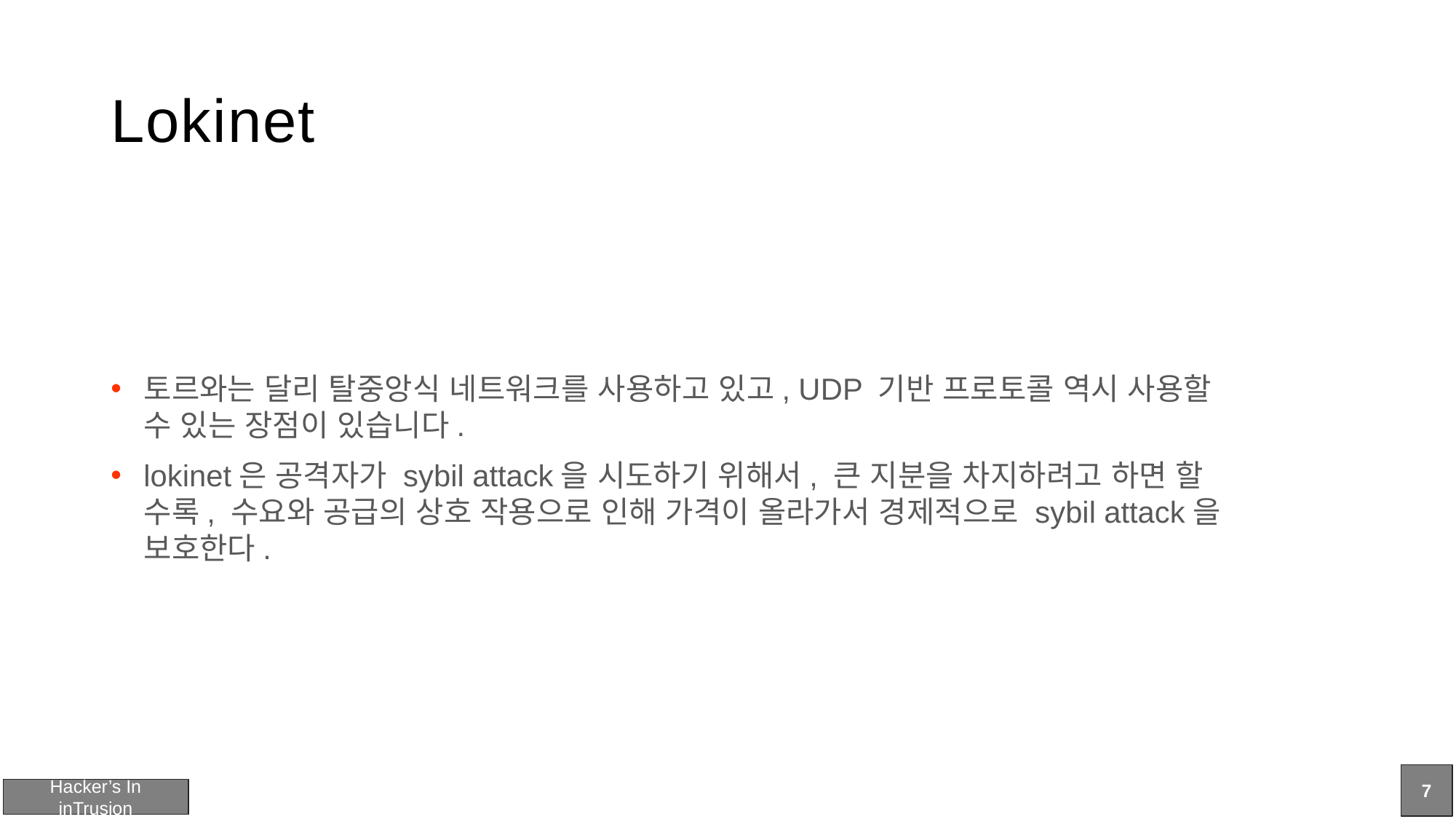

# Lokinet

토르와는 달리 탈중앙식 네트워크를 사용하고 있고, UDP 기반 프로토콜 역시 사용할 수 있는 장점이 있습니다.
lokinet은 공격자가 sybil attack을 시도하기 위해서, 큰 지분을 차지하려고 하면 할 수록, 수요와 공급의 상호 작용으로 인해 가격이 올라가서 경제적으로 sybil attack을 보호한다.

7
Hacker’s In inTrusion